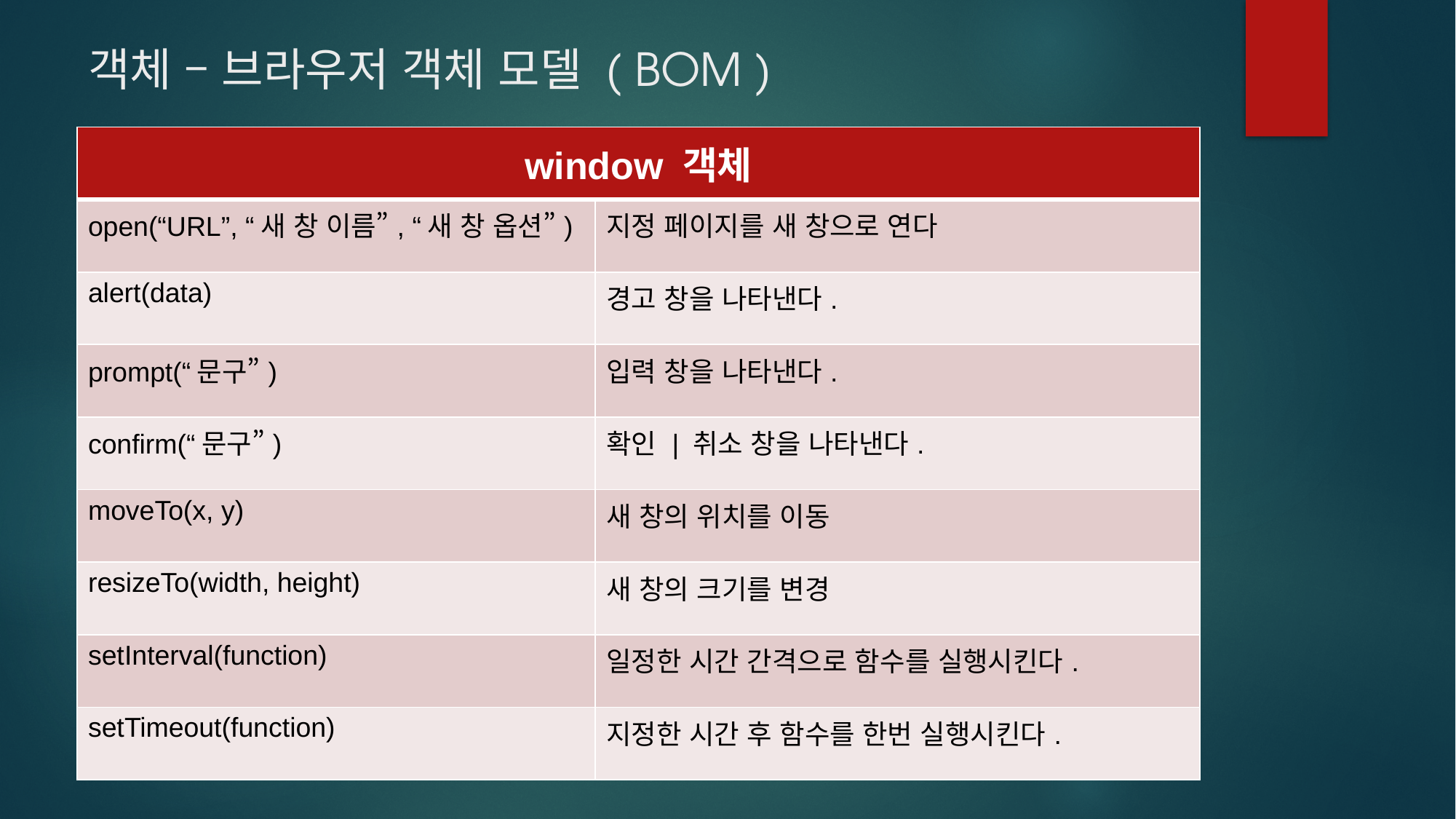

# 객체 – 브라우저 객체 모델 ( BOM )
| window 객체 |  |
| --- | --- |
| open(“URL”, “새 창 이름”, “새 창 옵션”) | 지정 페이지를 새 창으로 연다 |
| alert(data) | 경고 창을 나타낸다. |
| prompt(“문구”) | 입력 창을 나타낸다. |
| confirm(“문구”) | 확인 | 취소 창을 나타낸다. |
| moveTo(x, y) | 새 창의 위치를 이동 |
| resizeTo(width, height) | 새 창의 크기를 변경 |
| setInterval(function) | 일정한 시간 간격으로 함수를 실행시킨다. |
| setTimeout(function) | 지정한 시간 후 함수를 한번 실행시킨다. |